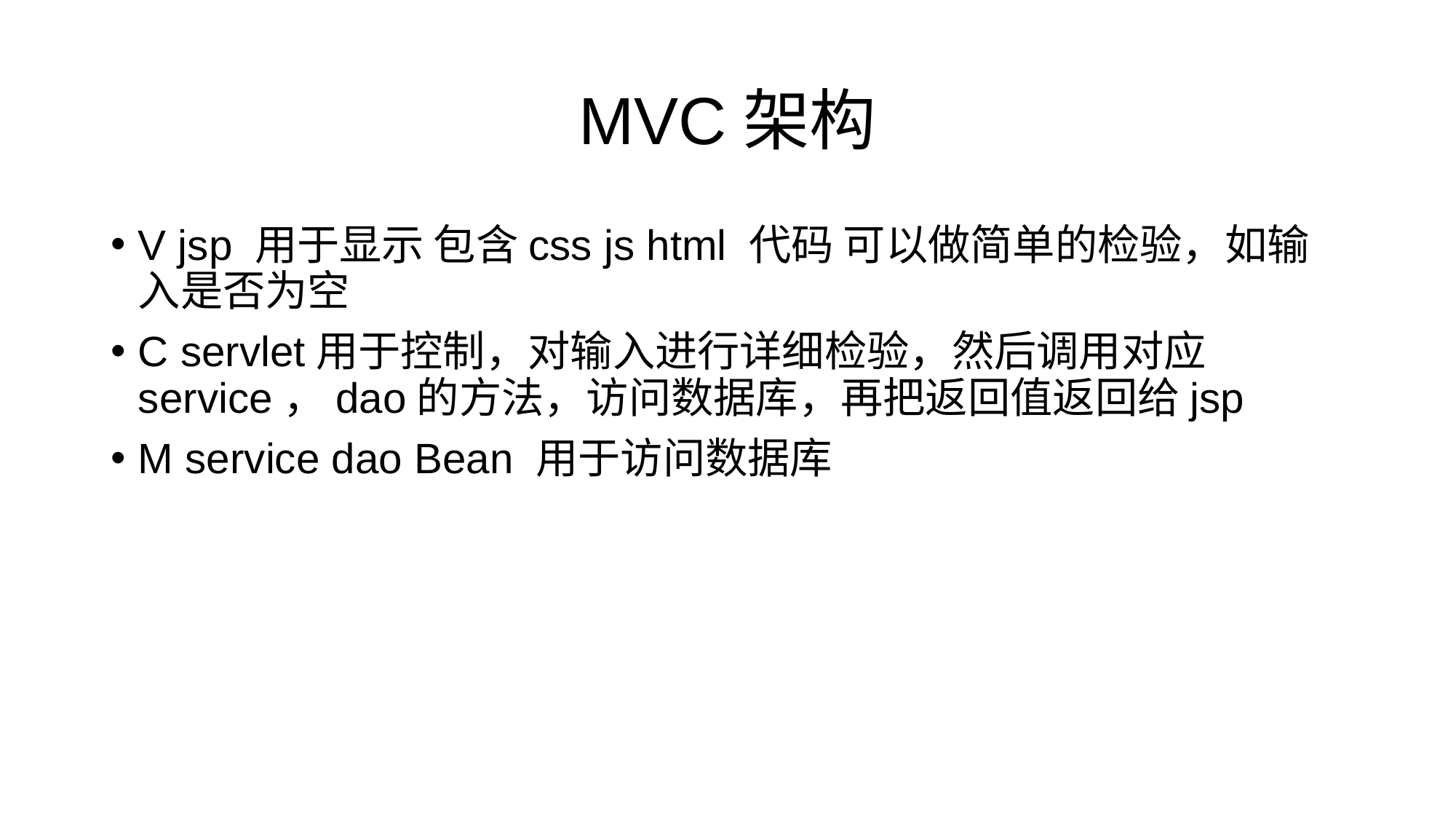

# MVC架构
V jsp 用于显示 包含css js html 代码 可以做简单的检验，如输入是否为空
C servlet用于控制，对输入进行详细检验，然后调用对应service，dao的方法，访问数据库，再把返回值返回给jsp
M service dao Bean 用于访问数据库